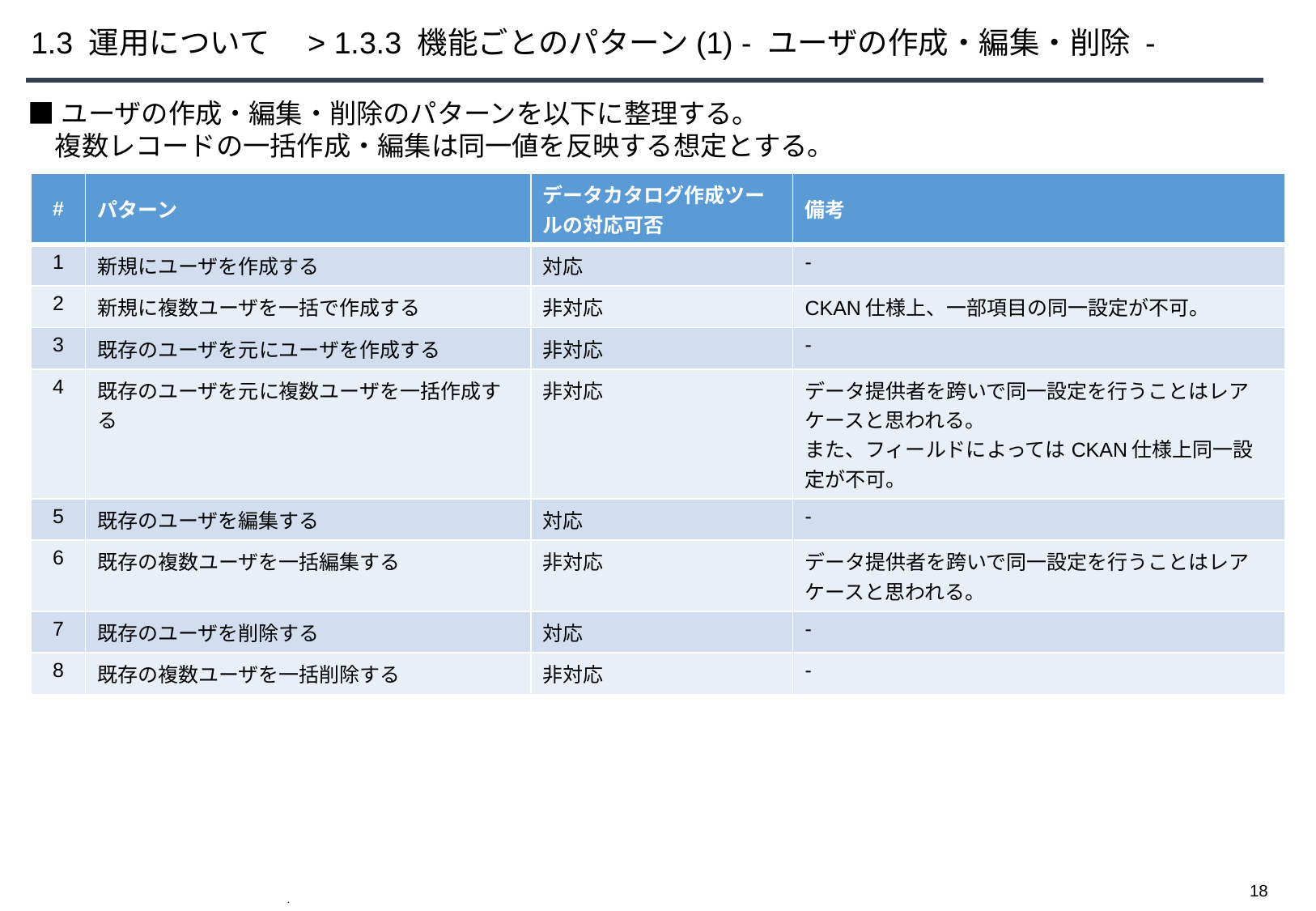

# 1.3 運用について　> 1.3.3 機能ごとのパターン(1) - ユーザの作成・編集・削除 -
■ユーザの作成・編集・削除のパターンを以下に整理する。
　複数レコードの一括作成・編集は同一値を反映する想定とする。
| # | パターン | データカタログ作成ツールの対応可否 | 備考 |
| --- | --- | --- | --- |
| 1 | 新規にユーザを作成する | 対応 | - |
| 2 | 新規に複数ユーザを一括で作成する | 非対応 | CKAN仕様上、一部項目の同一設定が不可。 |
| 3 | 既存のユーザを元にユーザを作成する | 非対応 | - |
| 4 | 既存のユーザを元に複数ユーザを一括作成する | 非対応 | データ提供者を跨いで同一設定を行うことはレアケースと思われる。 また、フィールドによってはCKAN仕様上同一設定が不可。 |
| 5 | 既存のユーザを編集する | 対応 | - |
| 6 | 既存の複数ユーザを一括編集する | 非対応 | データ提供者を跨いで同一設定を行うことはレアケースと思われる。 |
| 7 | 既存のユーザを削除する | 対応 | - |
| 8 | 既存の複数ユーザを一括削除する | 非対応 | - |